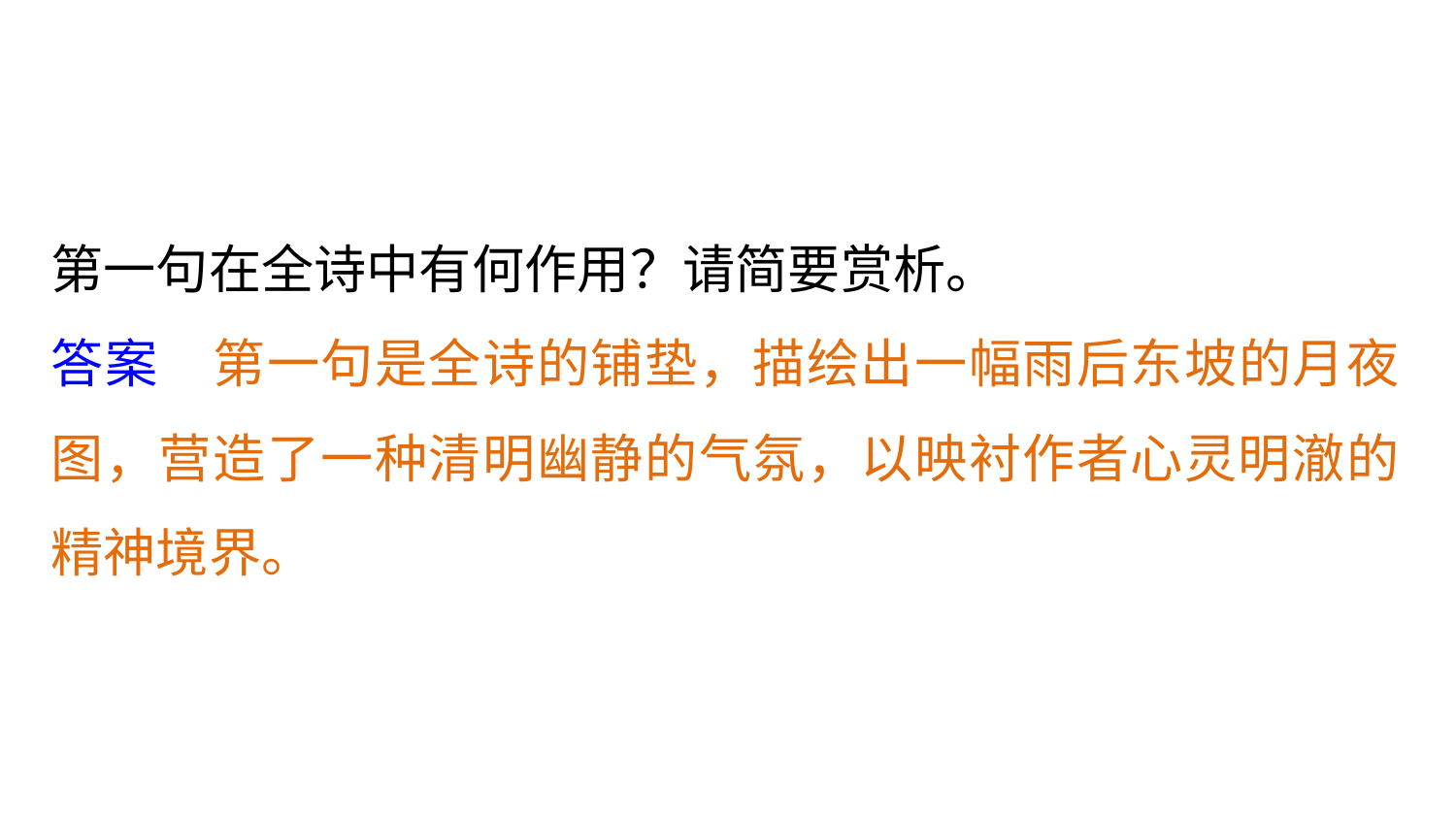

第一句在全诗中有何作用？请简要赏析。
答案　第一句是全诗的铺垫，描绘出一幅雨后东坡的月夜图，营造了一种清明幽静的气氛，以映衬作者心灵明澈的精神境界。